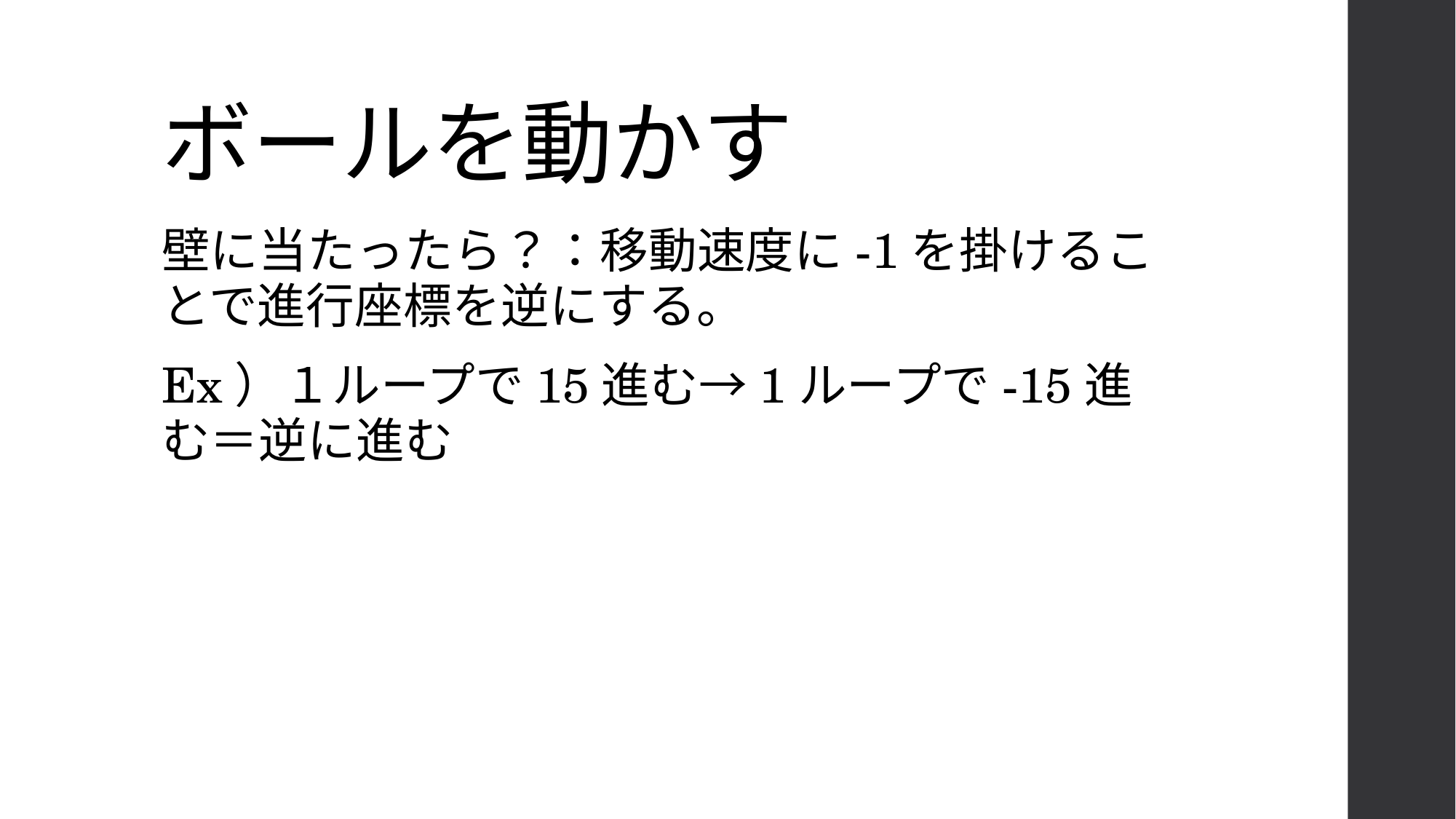

# ボールを動かす
壁に当たったら？：移動速度に-1を掛けることで進行座標を逆にする。
Ex）１ループで15進む→1ループで-15進む＝逆に進む